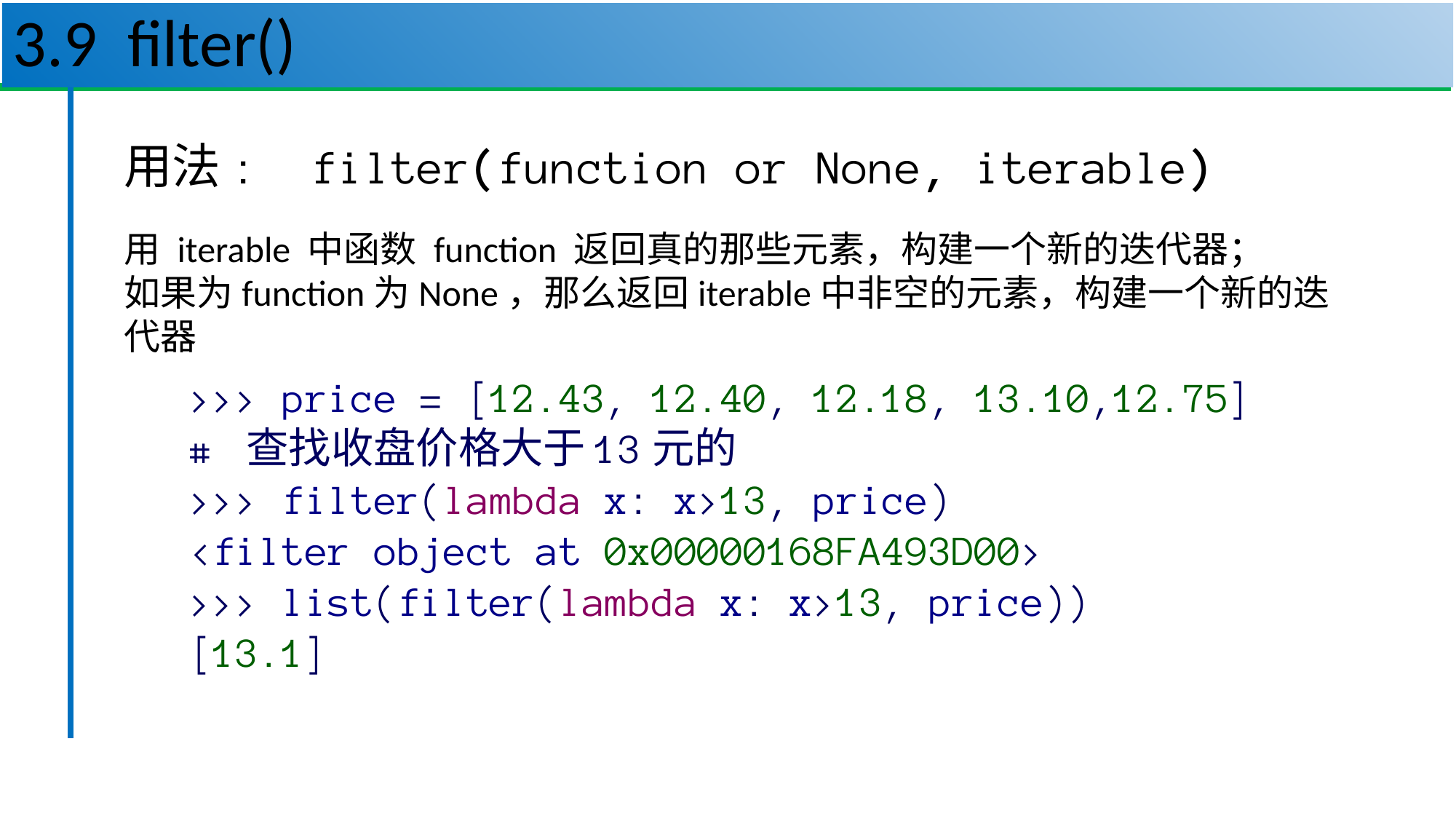

# 3.9  filter()
43
用法:  filter(function or None, iterable)

用 iterable 中函数 function 返回真的那些元素，构建一个新的迭代器；
如果为function为None，那么返回iterable中非空的元素，构建一个新的迭代器
>>> price = [12.43, 12.40, 12.18, 13.10,12.75]
# 查找收盘价格大于13元的
>>> filter(lambda x: x>13, price)
<filter object at 0x00000168FA493D00>
>>> list(filter(lambda x: x>13, price))
[13.1]